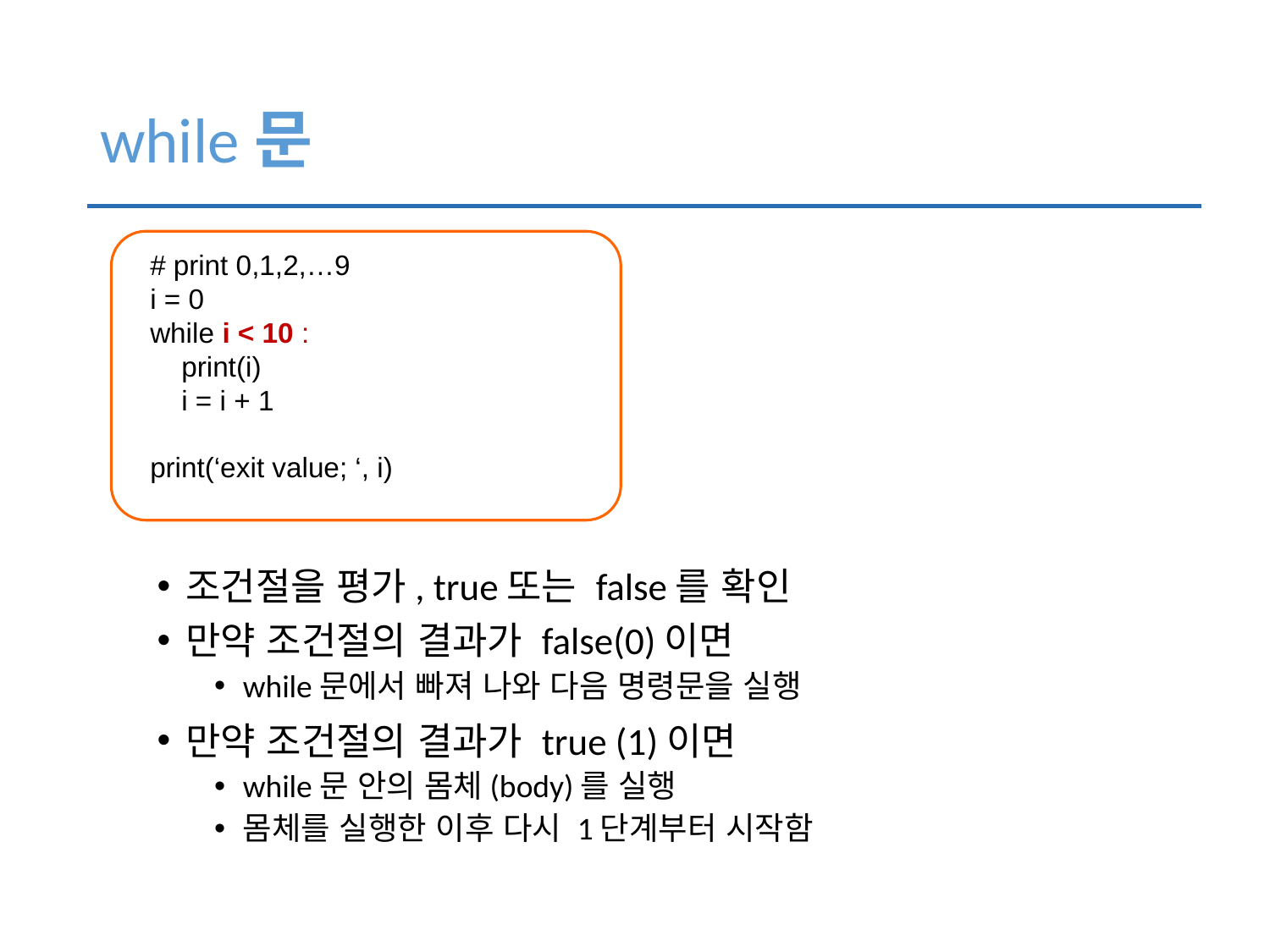

# while문

# print 0,1,2,…9
i = 0
while i < 10 :
    print(i)
    i = i + 1

print(‘exit value; ‘, i)

조건절을 평가, true또는 false를 확인
만약 조건절의 결과가 false(0)이면
while문에서 빠져 나와 다음 명령문을 실행
만약 조건절의 결과가 true (1)이면
while문 안의 몸체(body)를 실행
몸체를 실행한 이후 다시 1단계부터 시작함